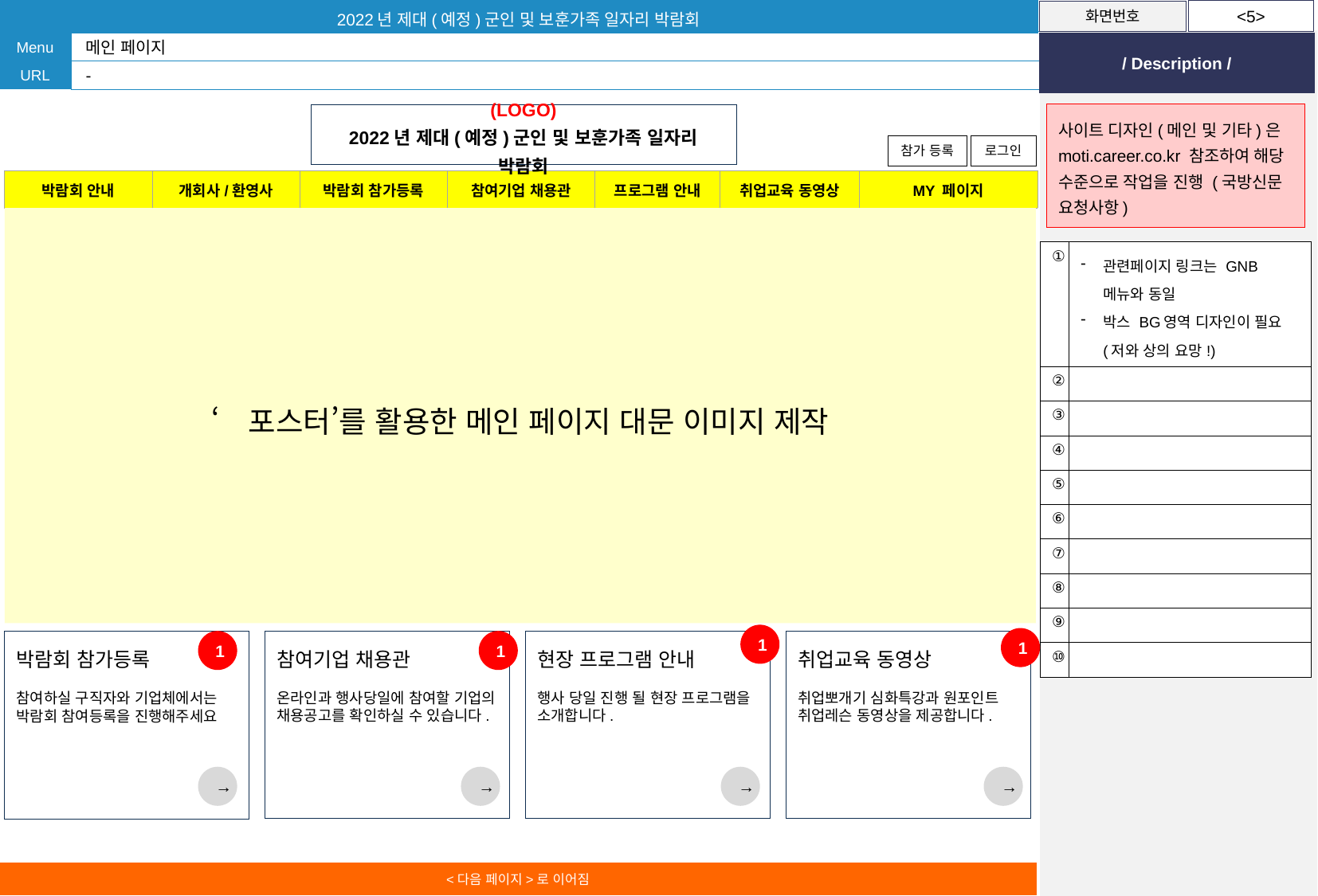

메인 페이지
-
사이트 디자인(메인 및 기타)은 moti.career.co.kr 참조하여 해당 수준으로 작업을 진행 (국방신문 요청사항)
(LOGO)
2022년 제대(예정)군인 및 보훈가족 일자리 박람회
참가 등록
로그인
| 박람회 안내 | 개회사/환영사 | 박람회 참가등록 | 참여기업 채용관 | 프로그램 안내 | 취업교육 동영상 | MY 페이지 |
| --- | --- | --- | --- | --- | --- | --- |
‘포스터’를 활용한 메인 페이지 대문 이미지 제작
| ① | 관련페이지 링크는 GNB메뉴와 동일 박스 BG영역 디자인이 필요(저와 상의 요망!) |
| --- | --- |
| ② |  |
| ③ |  |
| ④ |  |
| ⑤ |  |
| ⑥ |  |
| ⑦ |  |
| ⑧ |  |
| ⑨ |  |
| ⑩ |  |
1
1
1

참여기업 채용관

온라인과 행사당일에 참여할 기업의 채용공고를 확인하실 수 있습니다.
1

현장 프로그램 안내

행사 당일 진행 될 현장 프로그램을 소개합니다.

취업교육 동영상

취업뽀개기 심화특강과 원포인트 취업레슨 동영상을 제공합니다.

박람회 참가등록

참여하실 구직자와 기업체에서는  박람회 참여등록을 진행해주세요
→
→
→
→
<다음 페이지>로 이어짐